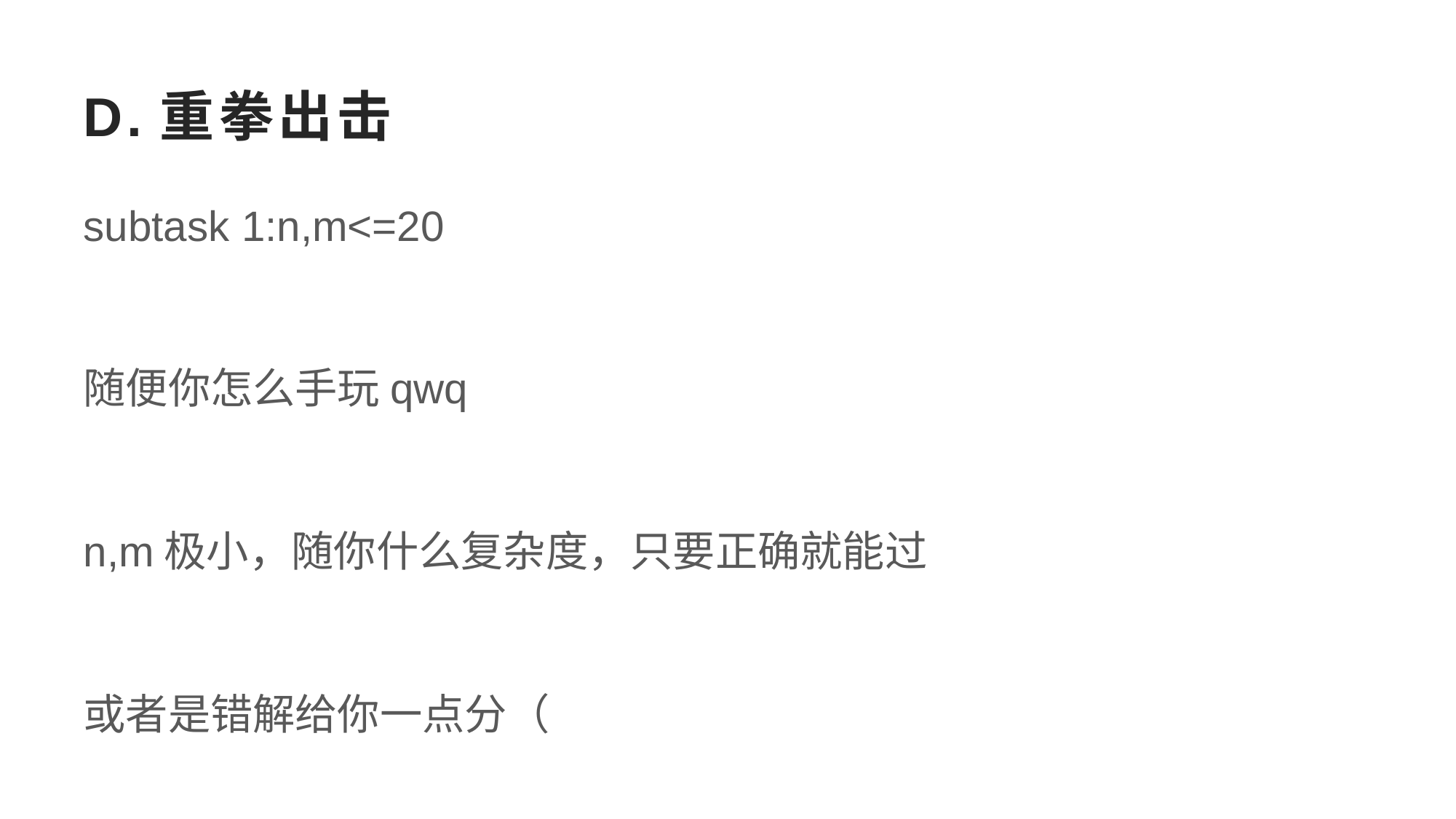

# D.重拳出击
subtask 1:n,m<=20

随便你怎么手玩qwq

n,m极小，随你什么复杂度，只要正确就能过

或者是错解给你一点分（